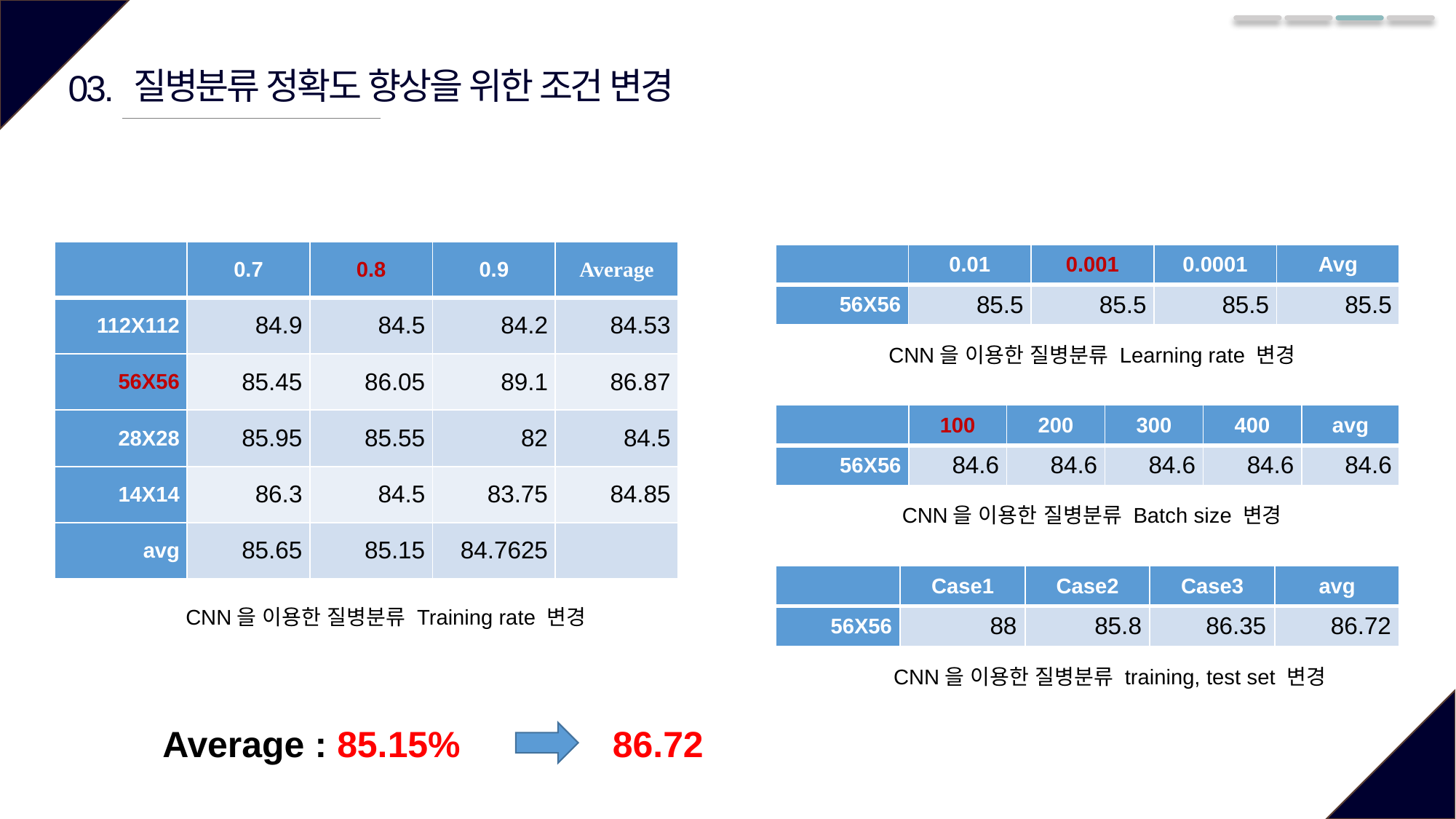

질병분류 정확도 향상을 위한 조건 변경
03.
|  | 0.7 | 0.8 | 0.9 | Average |
| --- | --- | --- | --- | --- |
| 112X112 | 84.9 | 84.5 | 84.2 | 84.53 |
| 56X56 | 85.45 | 86.05 | 89.1 | 86.87 |
| 28X28 | 85.95 | 85.55 | 82 | 84.5 |
| 14X14 | 86.3 | 84.5 | 83.75 | 84.85 |
| avg | 85.65 | 85.15 | 84.7625 |  |
|  | 0.01 | 0.001 | 0.0001 | Avg |
| --- | --- | --- | --- | --- |
| 56X56 | 85.5 | 85.5 | 85.5 | 85.5 |
CNN을 이용한 질병분류 Learning rate 변경
|  | 100 | 200 | 300 | 400 | avg |
| --- | --- | --- | --- | --- | --- |
| 56X56 | 84.6 | 84.6 | 84.6 | 84.6 | 84.6 |
CNN을 이용한 질병분류 Batch size 변경
|  | Case1 | Case2 | Case3 | avg |
| --- | --- | --- | --- | --- |
| 56X56 | 88 | 85.8 | 86.35 | 86.72 |
CNN을 이용한 질병분류 Training rate 변경
CNN을 이용한 질병분류 training, test set 변경
Average : 85.15%               86.72